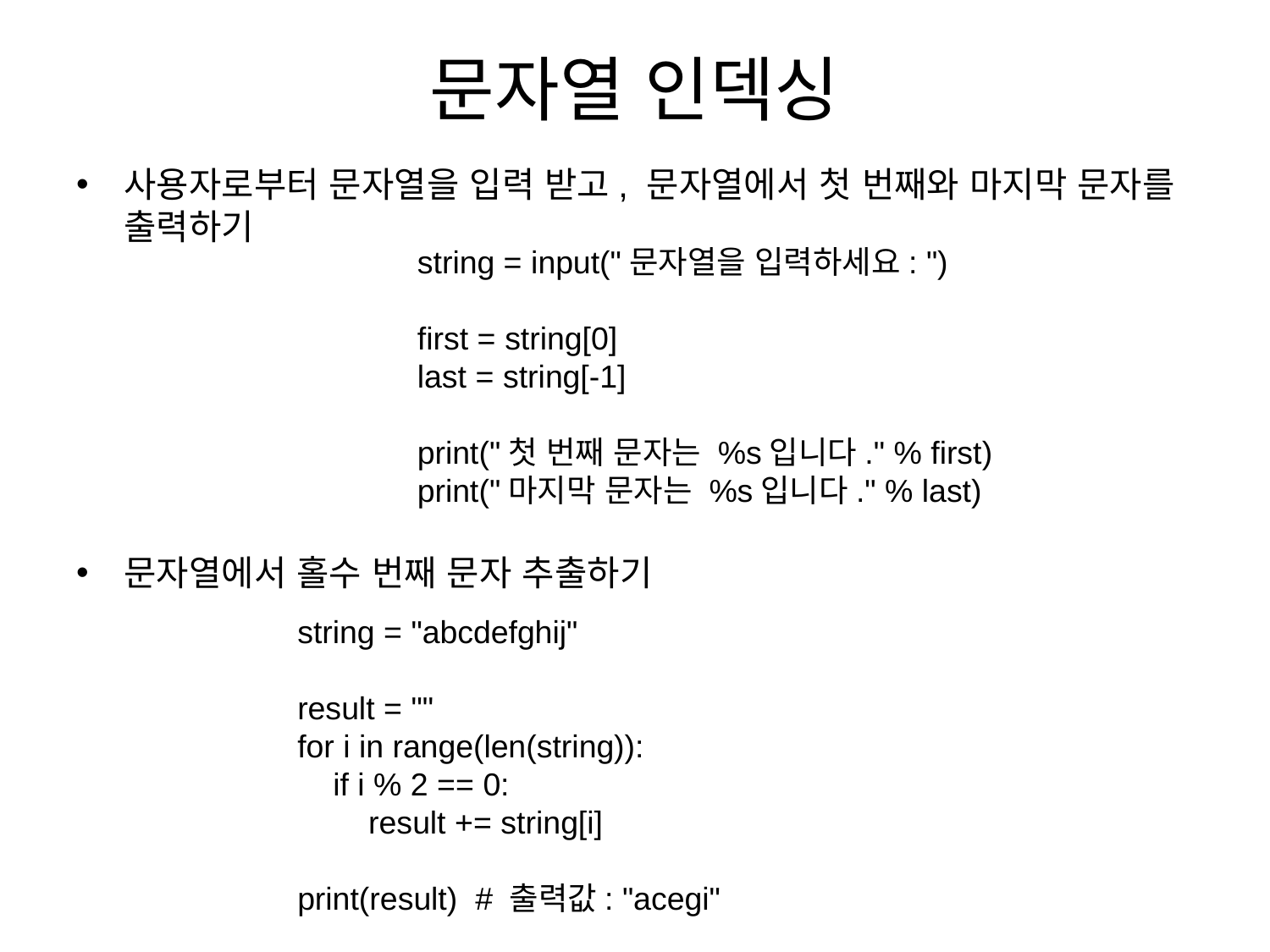

# 문자열 인덱싱
사용자로부터 문자열을 입력 받고, 문자열에서 첫 번째와 마지막 문자를 출력하기

문자열에서 홀수 번째 문자 추출하기
string = input("문자열을 입력하세요: ")

first = string[0]
last = string[-1]

print("첫 번째 문자는 %s입니다." % first)
print("마지막 문자는 %s입니다." % last)
string = "abcdefghij"

result = ""
for i in range(len(string)):
    if i % 2 == 0:
        result += string[i]

print(result)  # 출력값: "acegi"